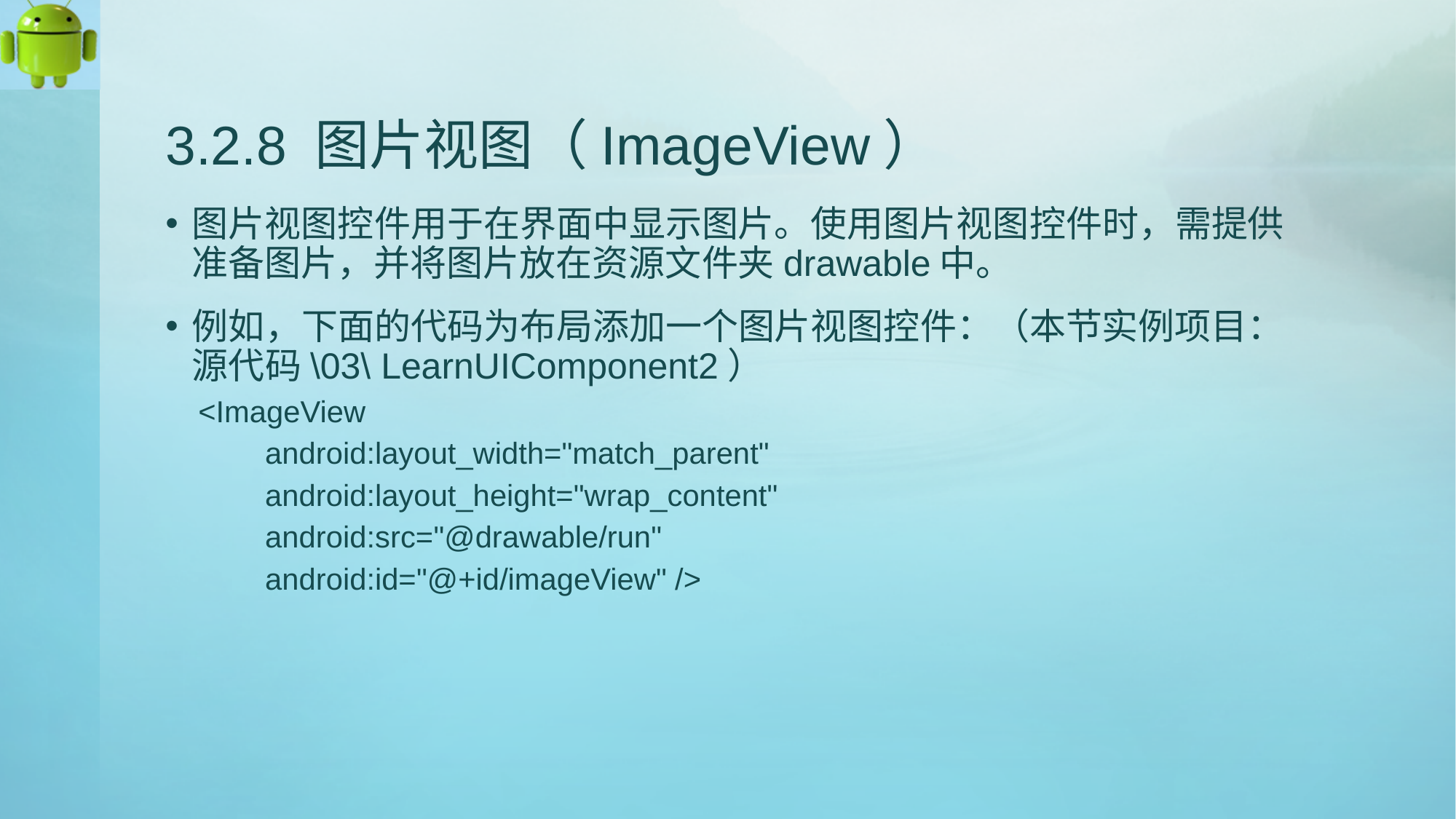

# 3.2.8 图片视图（ImageView）
图片视图控件用于在界面中显示图片。使用图片视图控件时，需提供准备图片，并将图片放在资源文件夹drawable中。
例如，下面的代码为布局添加一个图片视图控件：（本节实例项目：源代码\03\ LearnUIComponent2）
<ImageView
        android:layout_width="match_parent"
        android:layout_height="wrap_content"
        android:src="@drawable/run"
        android:id="@+id/imageView" />